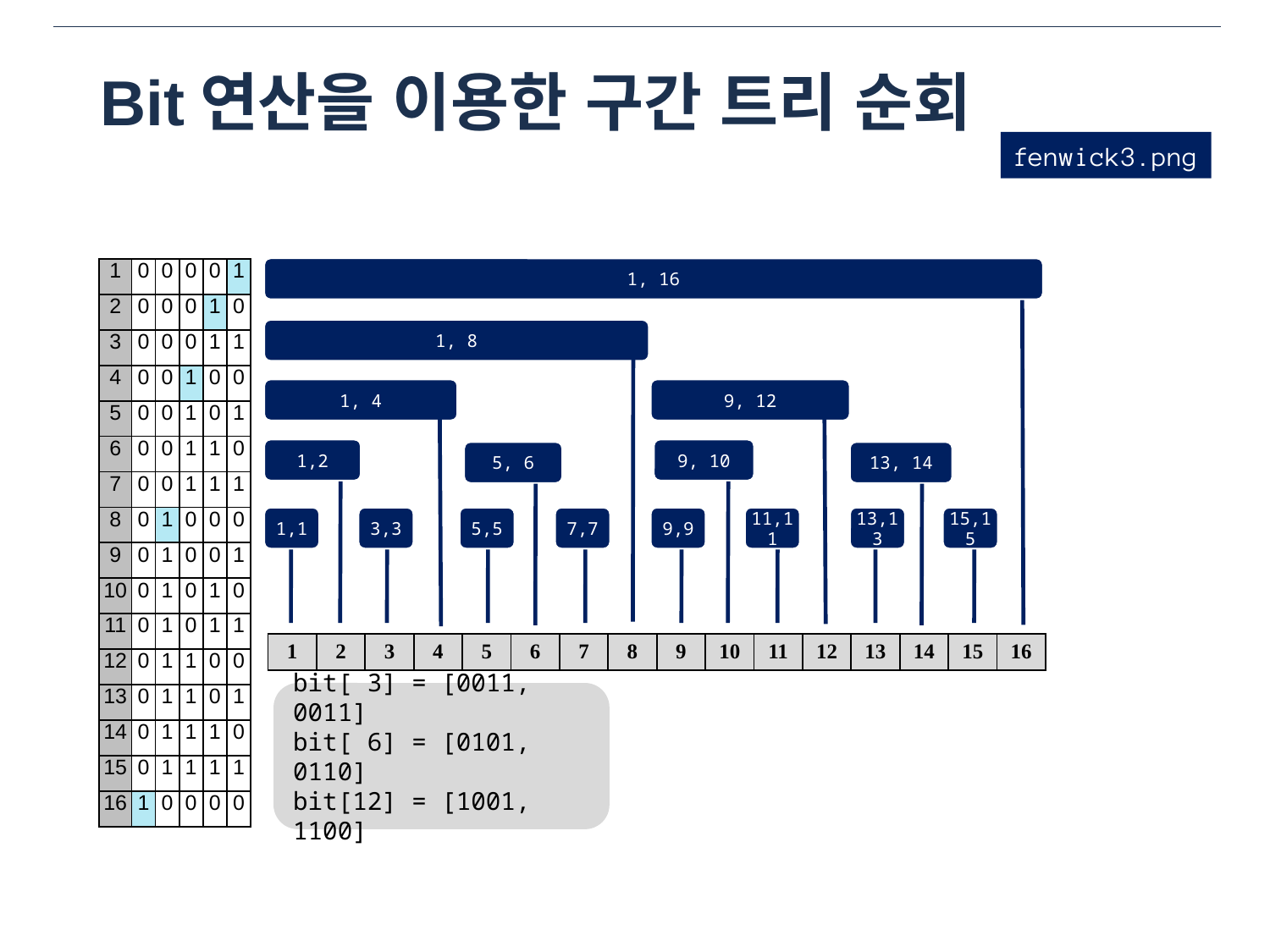

# Bit연산을 이용한 구간 트리 순회
fenwick3.png
1, 16
| 1 | 0 | 0 | 0 | 0 | 1 |
| --- | --- | --- | --- | --- | --- |
| 2 | 0 | 0 | 0 | 1 | 0 |
| 3 | 0 | 0 | 0 | 1 | 1 |
| 4 | 0 | 0 | 1 | 0 | 0 |
| 5 | 0 | 0 | 1 | 0 | 1 |
| 6 | 0 | 0 | 1 | 1 | 0 |
| 7 | 0 | 0 | 1 | 1 | 1 |
| 8 | 0 | 1 | 0 | 0 | 0 |
| 9 | 0 | 1 | 0 | 0 | 1 |
| 10 | 0 | 1 | 0 | 1 | 0 |
| 11 | 0 | 1 | 0 | 1 | 1 |
| 12 | 0 | 1 | 1 | 0 | 0 |
| 13 | 0 | 1 | 1 | 0 | 1 |
| 14 | 0 | 1 | 1 | 1 | 0 |
| 15 | 0 | 1 | 1 | 1 | 1 |
| 16 | 1 | 0 | 0 | 0 | 0 |
1, 8
1, 4
9, 12
1,2
9, 10
5, 6
13, 14
1,1
3,3
5,5
7,7
9,9
11,11
13,13
15,15
| 1 | 2 | 3 | 4 | 5 | 6 | 7 | 8 | 9 | 10 | 11 | 12 | 13 | 14 | 15 | 16 |
| --- | --- | --- | --- | --- | --- | --- | --- | --- | --- | --- | --- | --- | --- | --- | --- |
bit[ 3] = [0011, 0011]
bit[ 6] = [0101, 0110]
bit[12] = [1001, 1100]